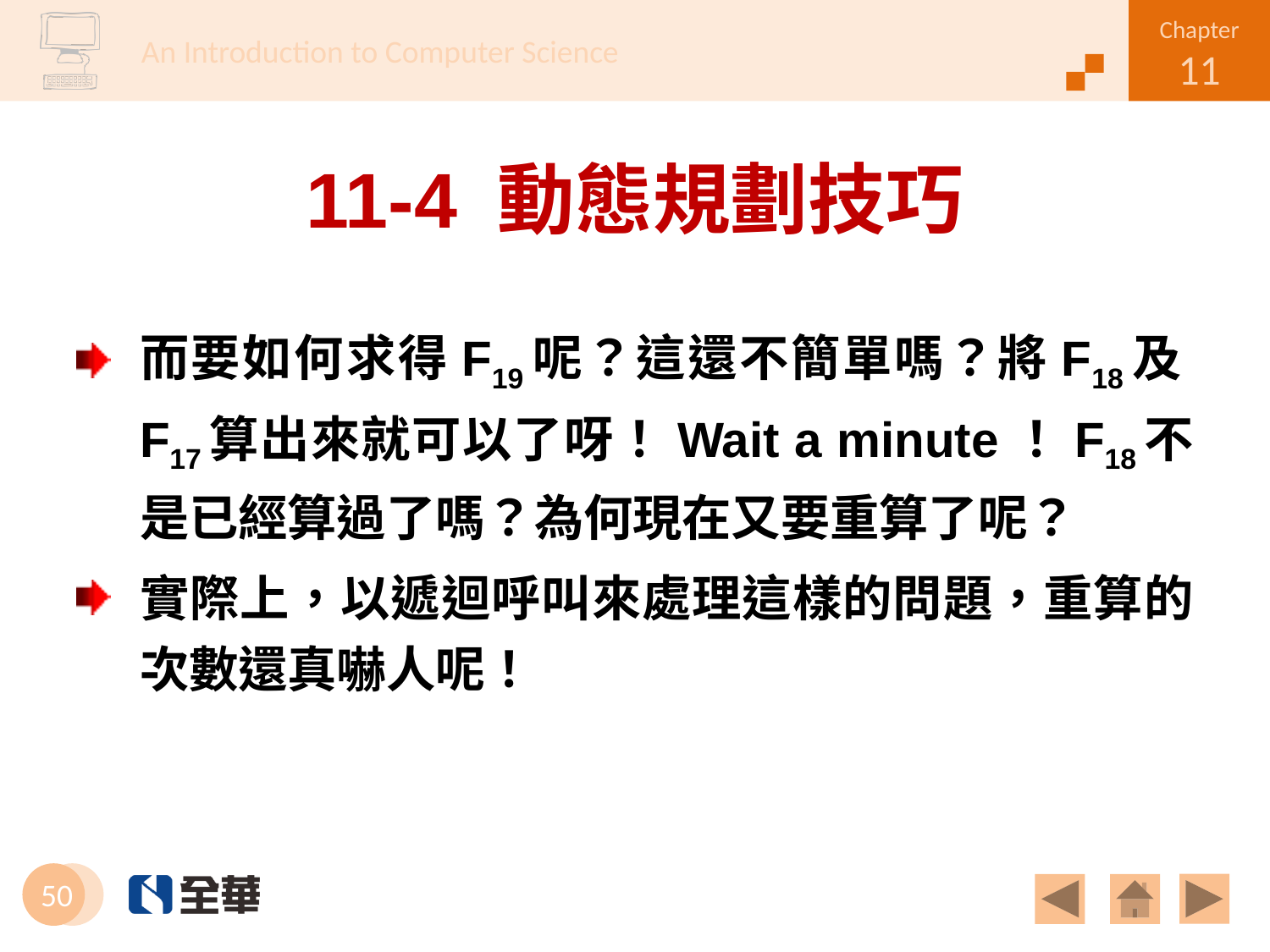

# 11-4 動態規劃技巧
而要如何求得F19呢？這還不簡單嗎？將F18及F17算出來就可以了呀！Wait a minute！F18不是已經算過了嗎？為何現在又要重算了呢？
實際上，以遞迴呼叫來處理這樣的問題，重算的次數還真嚇人呢！